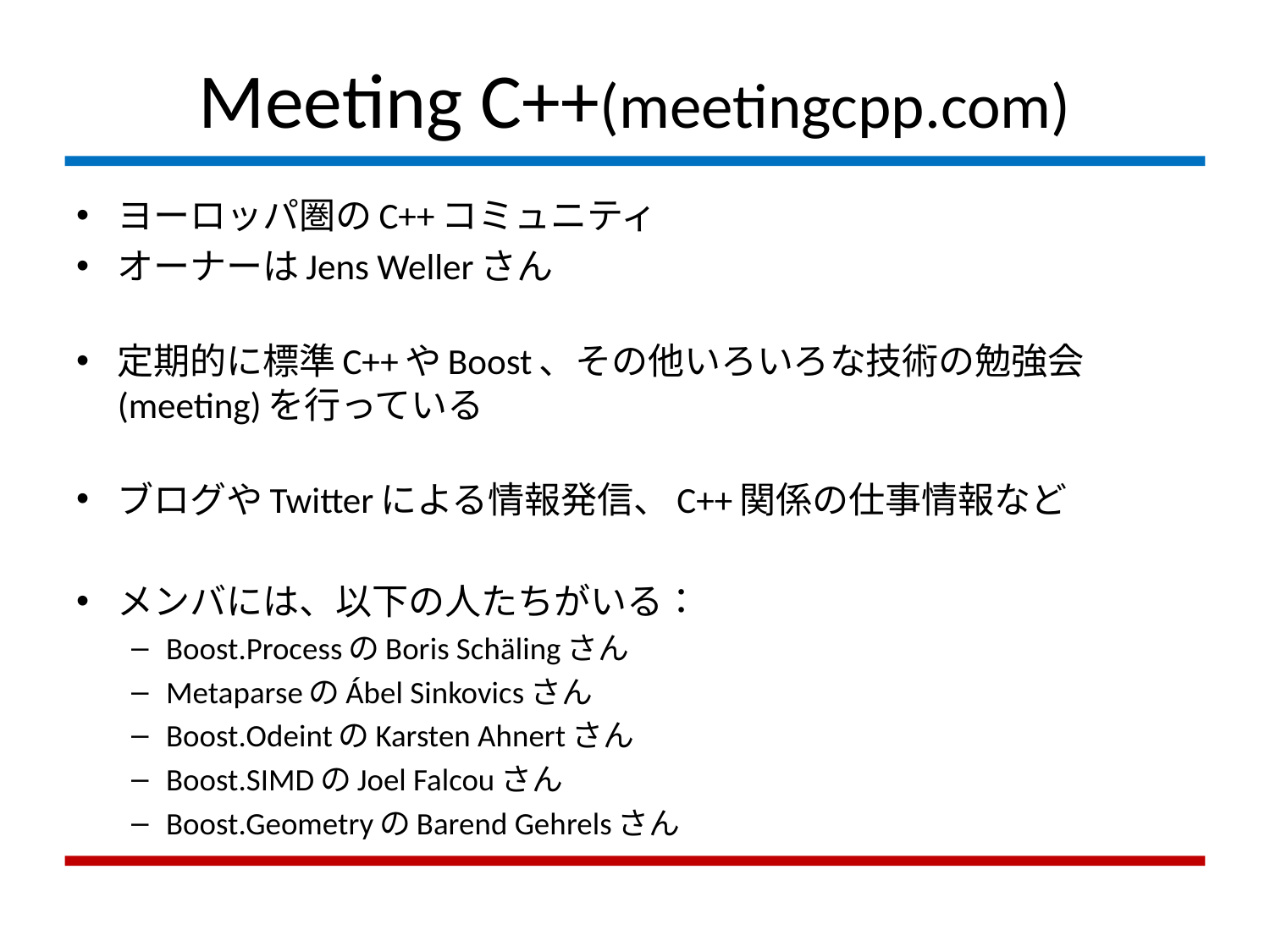

# Meeting C++(meetingcpp.com)
ヨーロッパ圏のC++コミュニティ
オーナーはJens Wellerさん
定期的に標準C++やBoost、その他いろいろな技術の勉強会(meeting)を行っている
ブログやTwitterによる情報発信、C++関係の仕事情報など

メンバには、以下の人たちがいる：
Boost.ProcessのBoris Schälingさん
MetaparseのÁbel Sinkovicsさん
Boost.OdeintのKarsten Ahnertさん
Boost.SIMDのJoel Falcouさん
Boost.GeometryのBarend Gehrelsさん